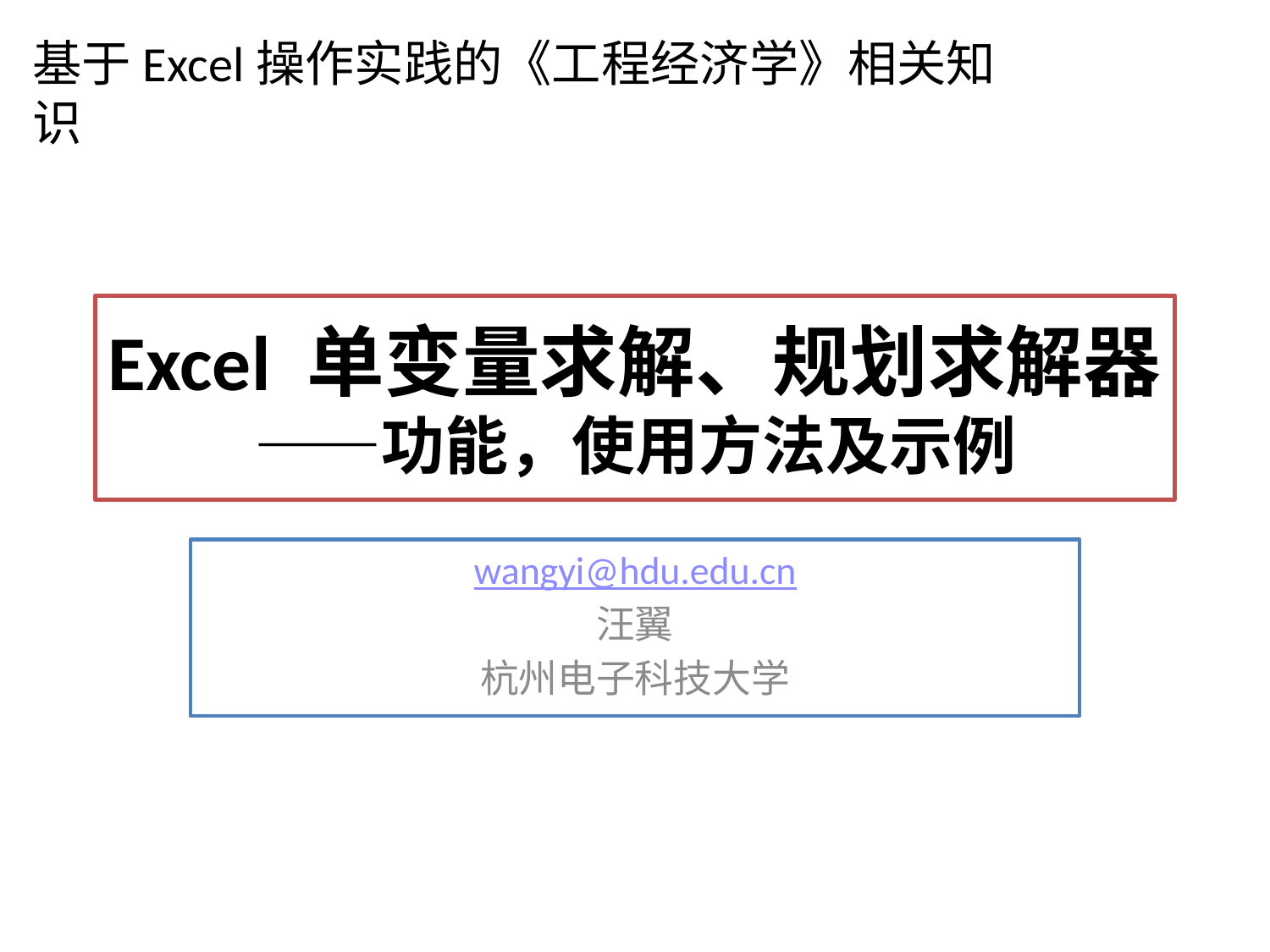

基于Excel操作实践的《工程经济学》相关知识
# Excel 单变量求解、规划求解器 ——功能，使用方法及示例
wangyi@hdu.edu.cn
汪翼
杭州电子科技大学